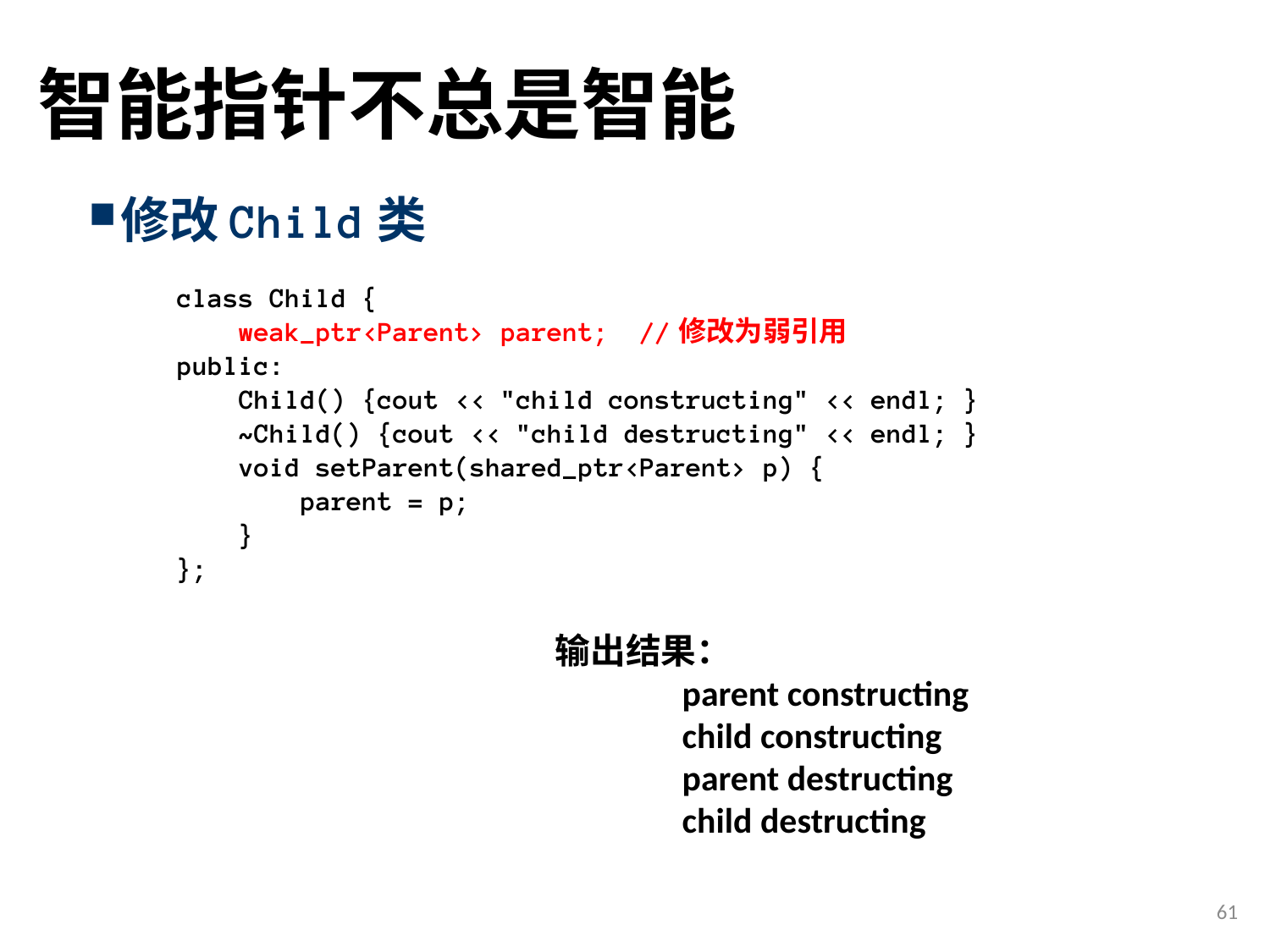

# 智能指针不总是智能
修改Child类
class Child {
    weak_ptr<Parent> parent;  //修改为弱引用
public:
    Child() {cout << "child constructing" << endl; }
    ~Child() {cout << "child destructing" << endl; }
    void setParent(shared_ptr<Parent> p) {
        parent = p;
    }
};
输出结果：
	parent constructing
	child constructing
	parent destructing
	child destructing
61